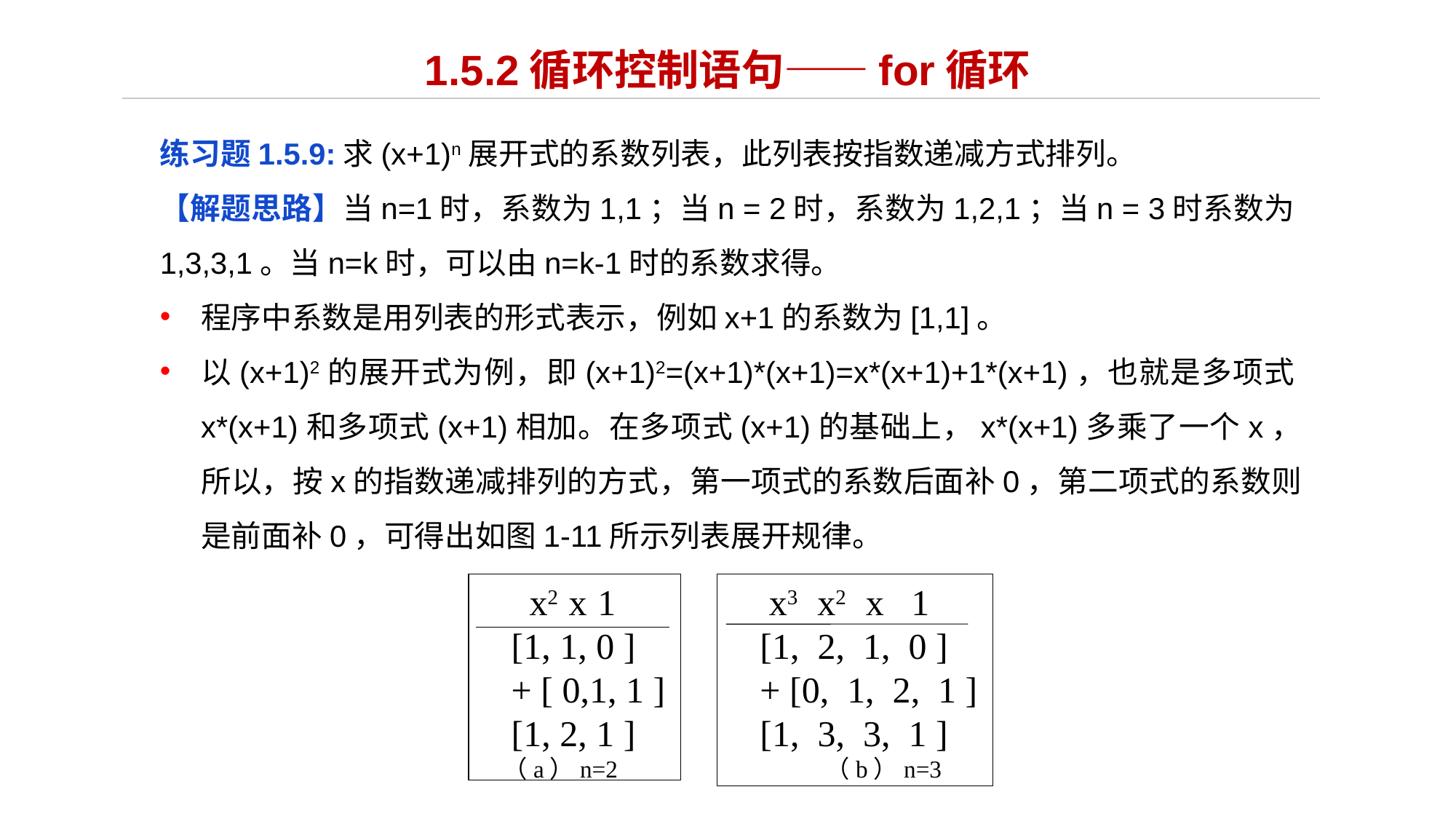

# 1.5.2循环控制语句——for循环
练习题1.5.9:求(x+1)n展开式的系数列表，此列表按指数递减方式排列。
【解题思路】当n=1时，系数为1,1；当n = 2时，系数为1,2,1；当n = 3时系数为1,3,3,1。当n=k时，可以由n=k-1时的系数求得。
程序中系数是用列表的形式表示，例如x+1的系数为[1,1]。
以(x+1)2的展开式为例，即(x+1)2=(x+1)*(x+1)=x*(x+1)+1*(x+1)，也就是多项式x*(x+1)和多项式(x+1)相加。在多项式(x+1)的基础上，x*(x+1)多乘了一个x，所以，按x的指数递减排列的方式，第一项式的系数后面补0，第二项式的系数则是前面补0，可得出如图1-11所示列表展开规律。
       x2  x  1
[1, 1, 0 ]
+ [ 0,1, 1 ]
[1, 2, 1 ]
（a）n=2
 x3   x2   x   1
[1,  2,  1,  0 ]
+ [0,  1,  2,  1 ]
[1,  3,  3,  1 ]
           （b）n=3